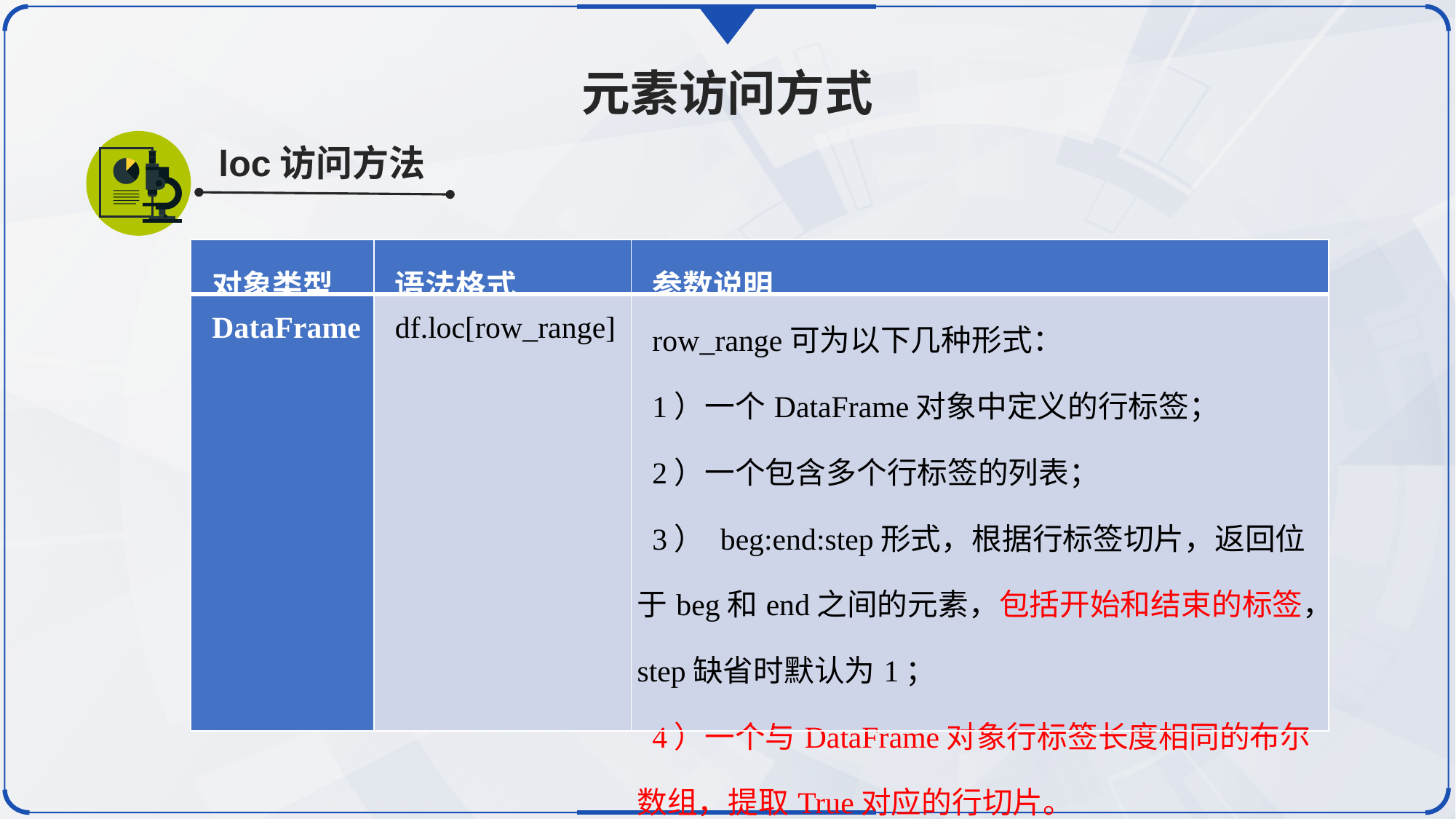

元素访问方式

loc访问方法
| 对象类型 | 语法格式 | 参数说明 |
| --- | --- | --- |
| DataFrame | df.loc[row\_range] | row\_range可为以下几种形式： 1）一个DataFrame对象中定义的行标签； 2）一个包含多个行标签的列表； 3） beg:end:step形式，根据行标签切片，返回位于beg和end之间的元素，包括开始和结束的标签，step缺省时默认为1； 4）一个与DataFrame对象行标签长度相同的布尔数组，提取True对应的行切片。 |